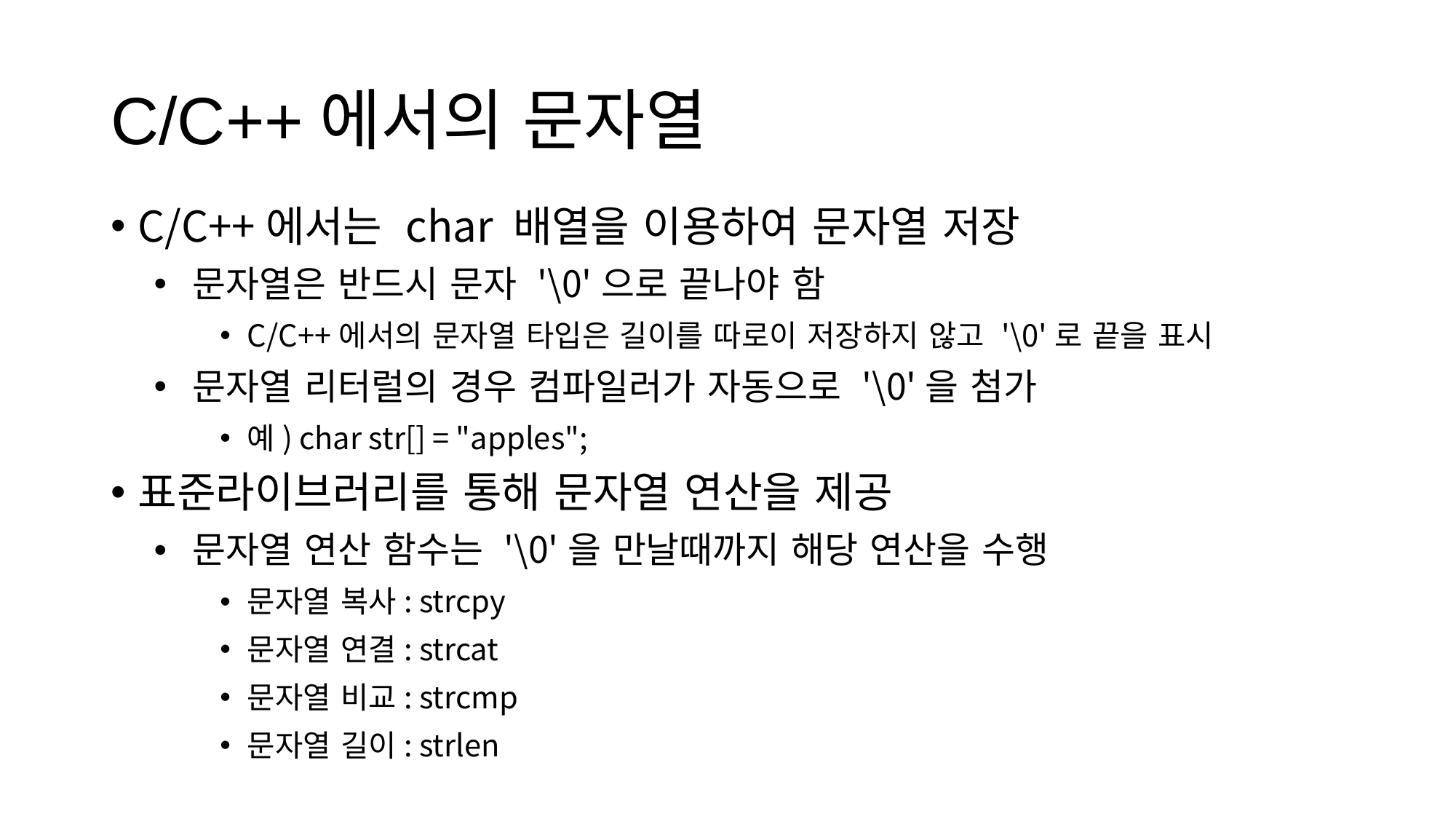

# C/C++에서의 문자열
C/C++에서는 char 배열을 이용하여 문자열 저장
문자열은 반드시 문자 '\0'으로 끝나야 함
C/C++에서의 문자열 타입은 길이를 따로이 저장하지 않고 '\0'로 끝을 표시
문자열 리터럴의 경우 컴파일러가 자동으로 '\0'을 첨가
예) char str[] = "apples";
표준라이브러리를 통해 문자열 연산을 제공
문자열 연산 함수는 '\0'을 만날때까지 해당 연산을 수행
문자열 복사: strcpy
문자열 연결: strcat
문자열 비교: strcmp
문자열 길이: strlen